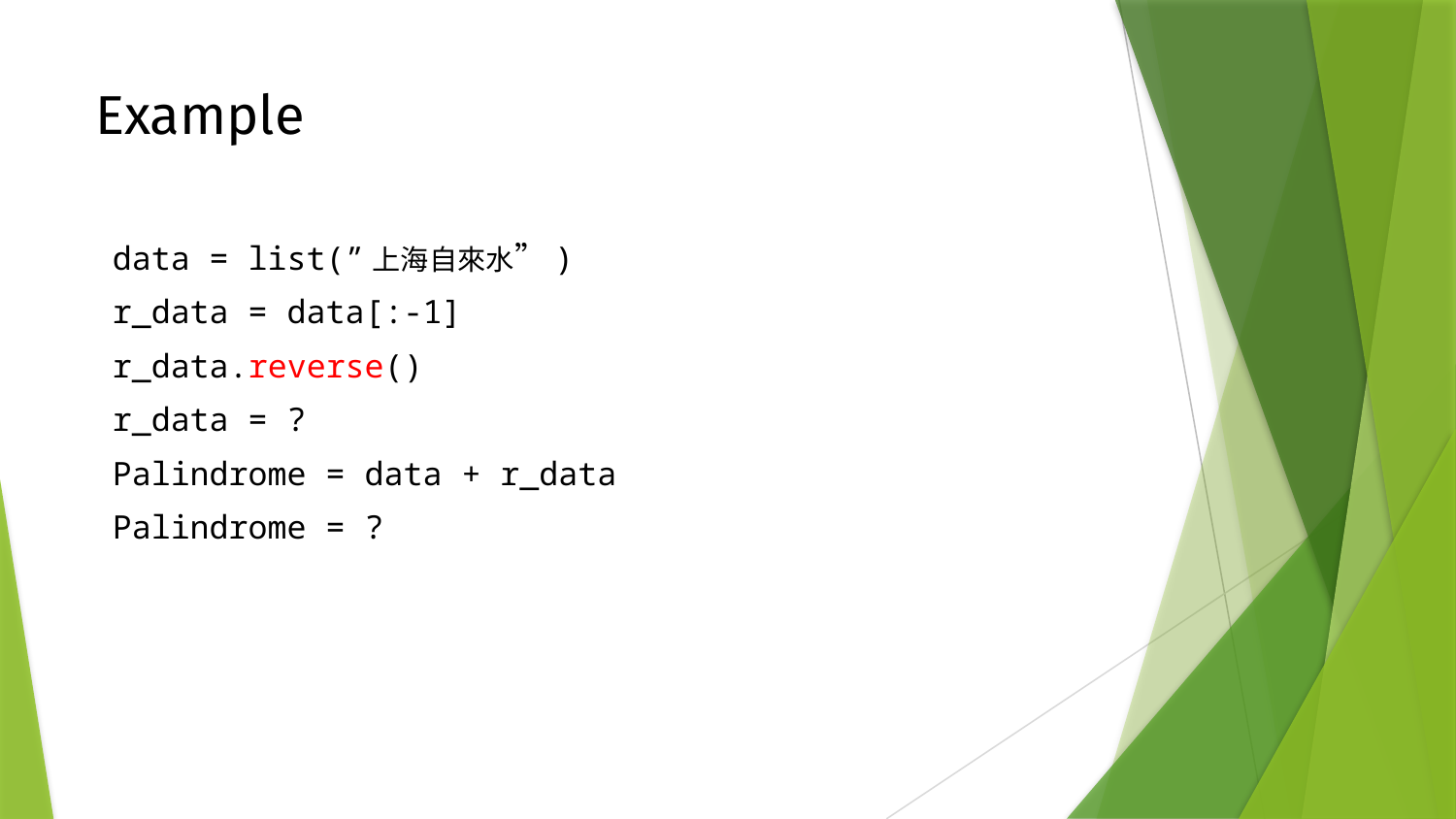

# Example
data = list(”上海自來水”)
r_data = data[:-1]
r_data.reverse()
r_data = ?
Palindrome = data + r_data
Palindrome = ?